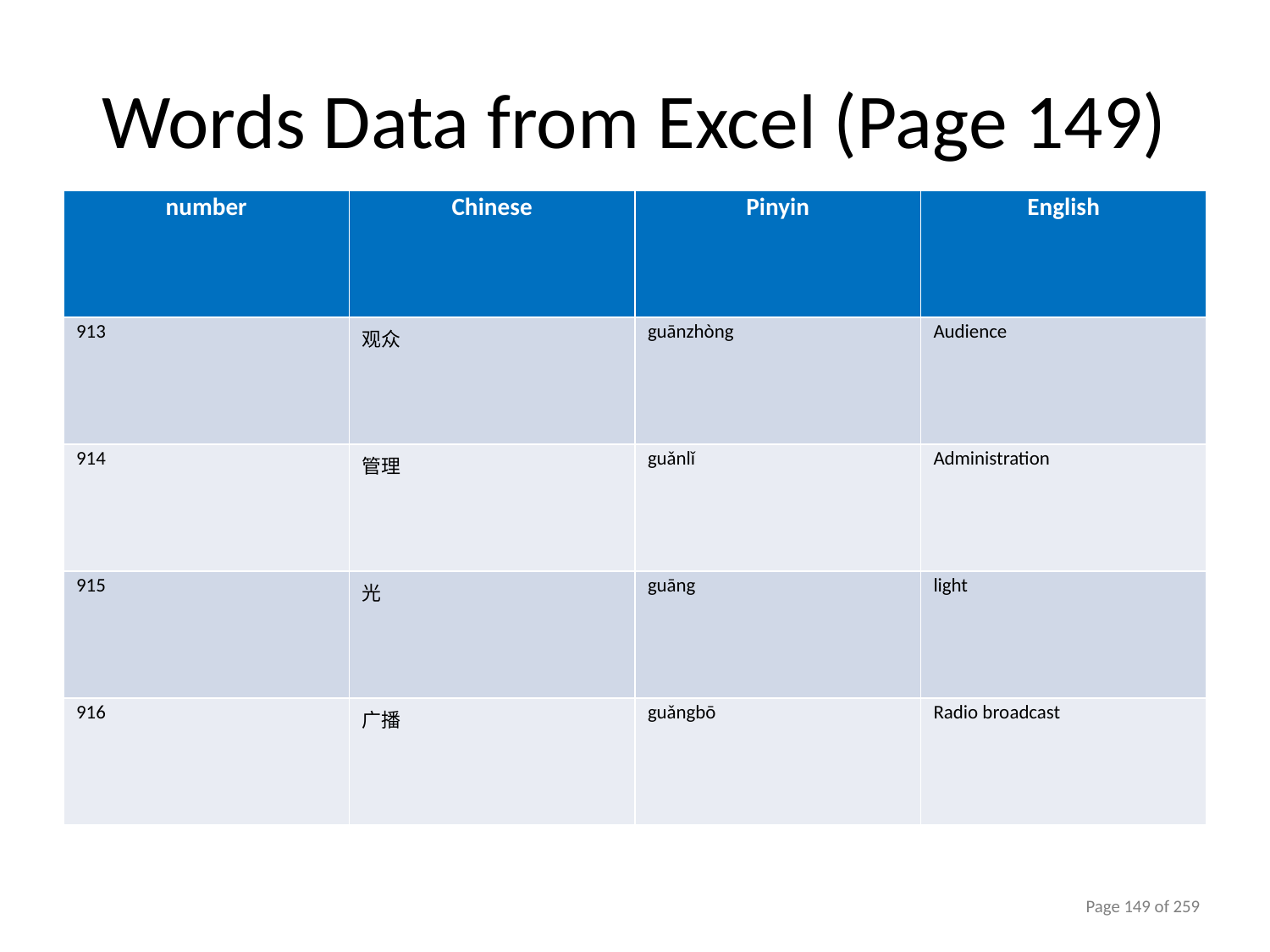

# Words Data from Excel (Page 149)
| number | Chinese | Pinyin | English |
| --- | --- | --- | --- |
| 913 | 观众 | guānzhòng | Audience |
| 914 | 管理 | guǎnlǐ | Administration |
| 915 | 光 | guāng | light |
| 916 | 广播 | guǎngbō | Radio broadcast |

Page 149 of 259